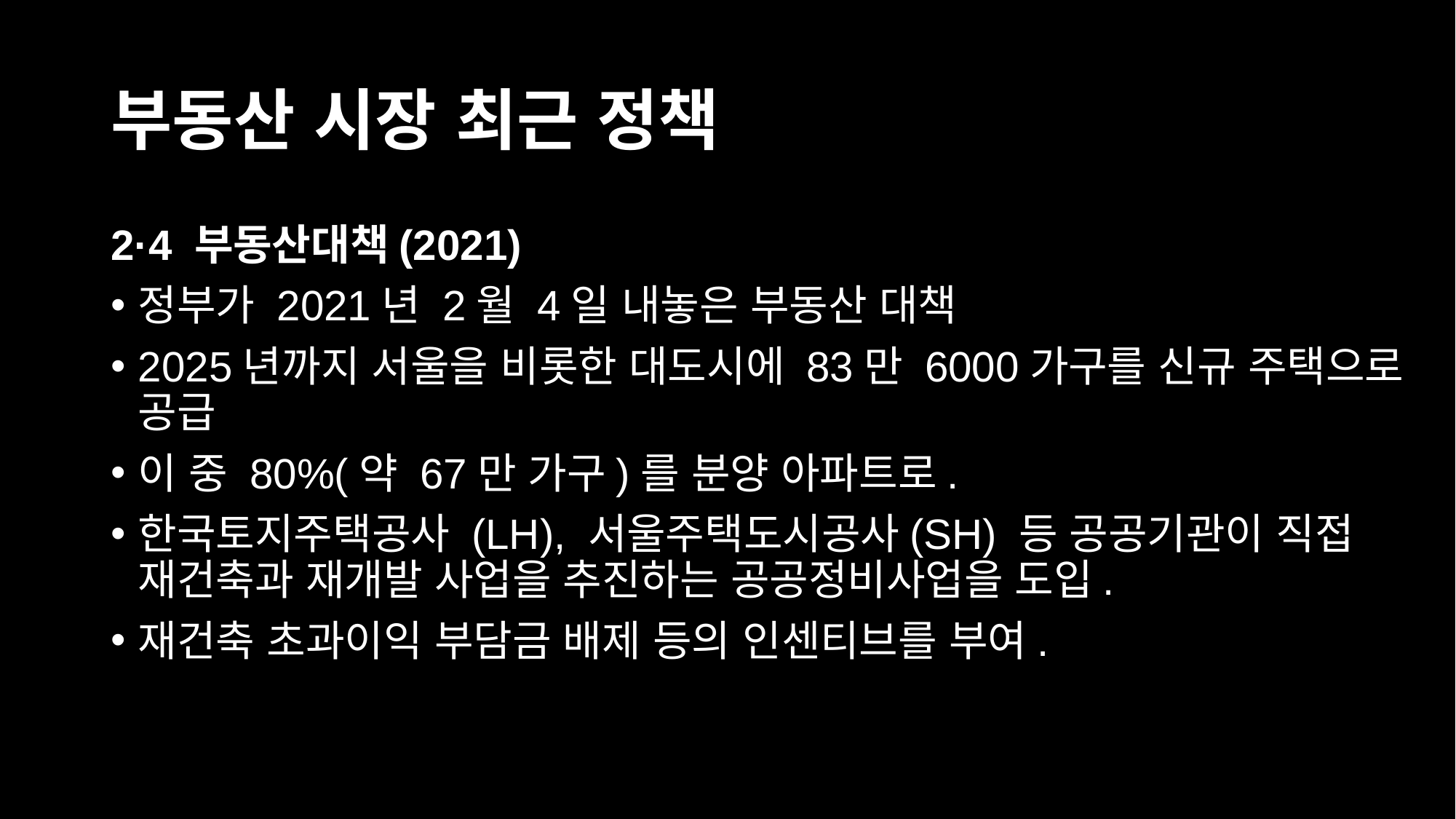

# 부동산 시장 최근 정책
2·4 부동산대책(2021)
정부가 2021년 2월 4일 내놓은 부동산 대책
2025년까지 서울을 비롯한 대도시에 83만 6000가구를 신규 주택으로 공급
이 중 80%(약 67만 가구)를 분양 아파트로.
한국토지주택공사 (LH), 서울주택도시공사(SH) 등 공공기관이 직접 재건축과 재개발 사업을 추진하는 공공정비사업을 도입.
재건축 초과이익 부담금 배제 등의 인센티브를 부여.